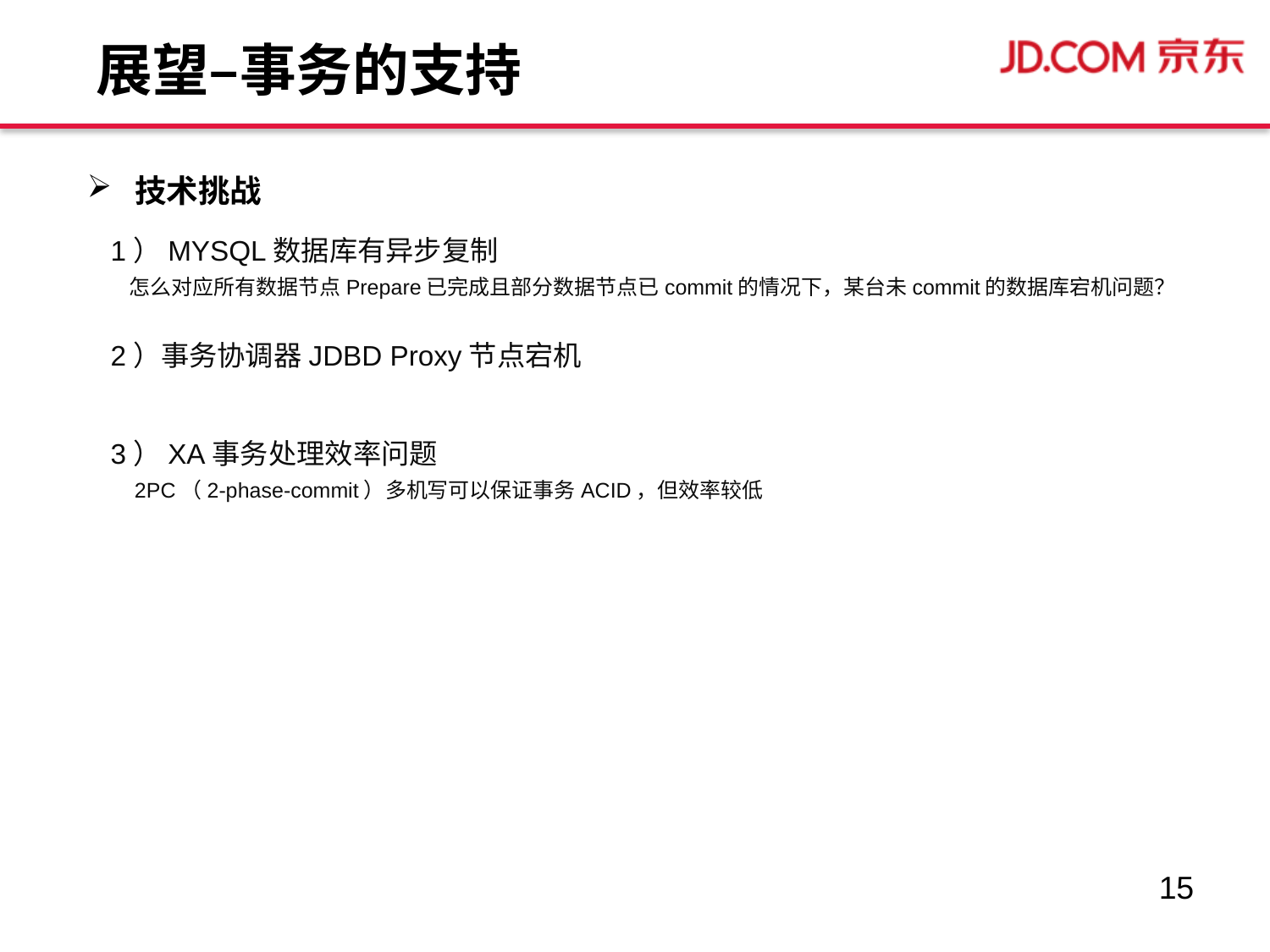

展望–事务的支持
技术挑战
   1）MYSQL数据库有异步复制
        怎么对应所有数据节点Prepare已完成且部分数据节点已commit的情况下，某台未commit的数据库宕机问题？

   2）事务协调器JDBD Proxy节点宕机

   3）XA事务处理效率问题
        2PC（2-phase-commit）多机写可以保证事务ACID，但效率较低
15